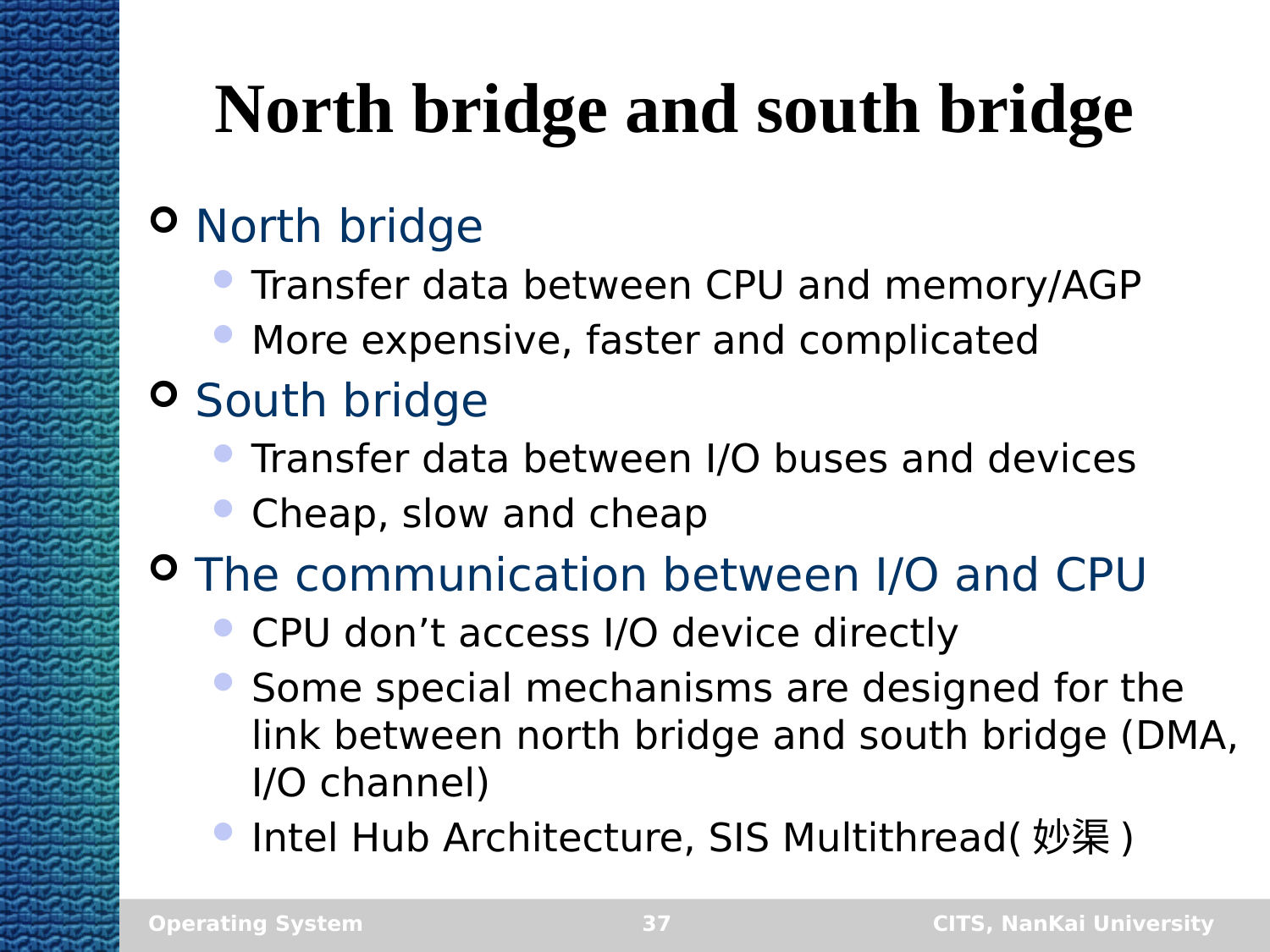

North bridge and south bridge
North bridge
Transfer data between CPU and memory/AGP
More expensive, faster and complicated
South bridge
Transfer data between I/O buses and devices
Cheap, slow and cheap
The communication between I/O and CPU
CPU don’t access I/O device directly
Some special mechanisms are designed for the link between north bridge and south bridge (DMA, I/O channel)
Intel Hub Architecture, SIS Multithread(妙渠)
Operating System
37
CITS, NanKai University